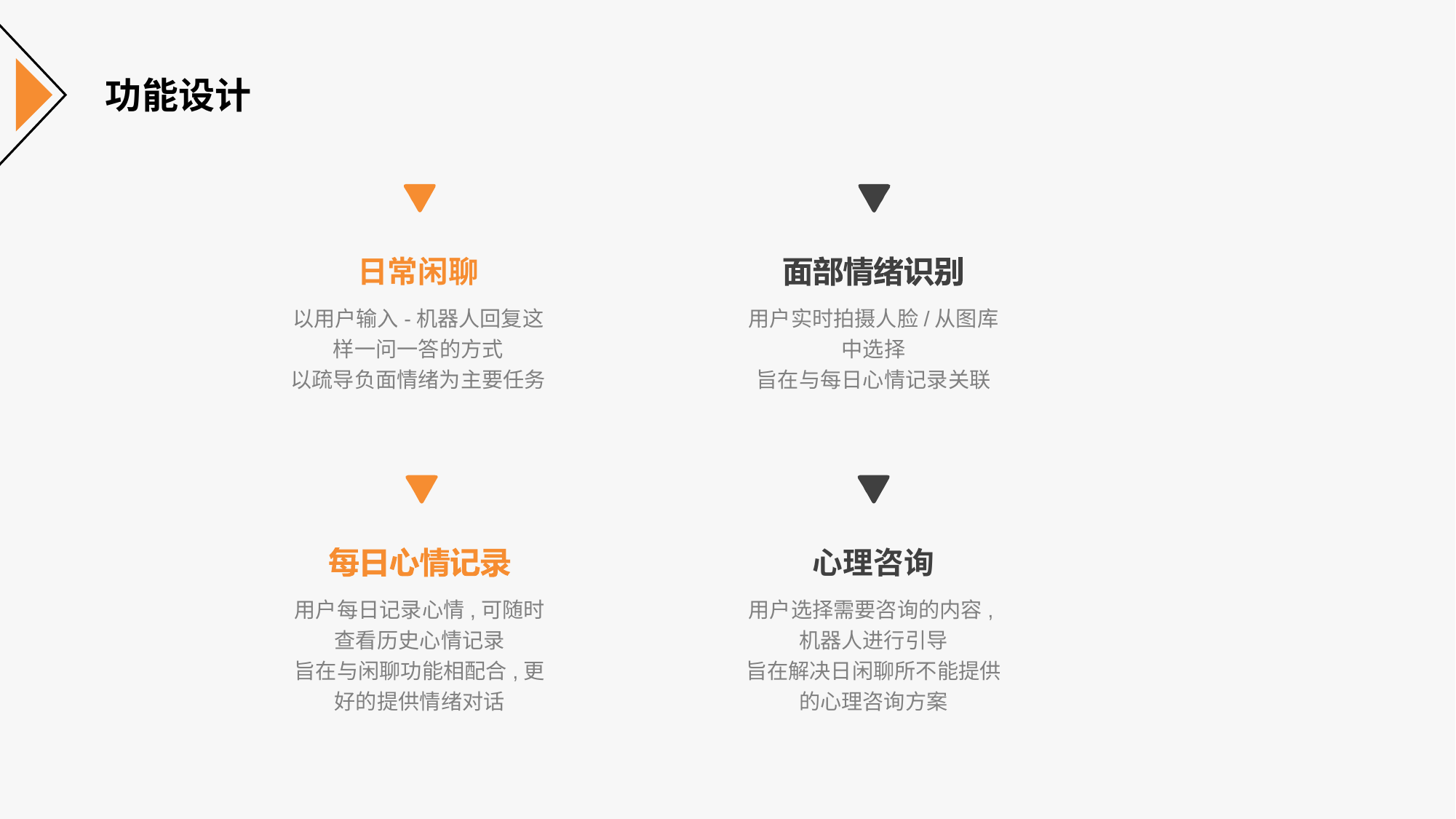

功能设计

日常闲聊

以用户输入-机器人回复这样一问一答的方式
以疏导负面情绪为主要任务
用户实时拍摄人脸/从图库中选择
旨在与每日心情记录关联

心理咨询
用户每日记录心情,可随时查看历史心情记录
旨在与闲聊功能相配合,更好的提供情绪对话
用户选择需要咨询的内容,机器人进行引导
旨在解决日闲聊所不能提供的心理咨询方案